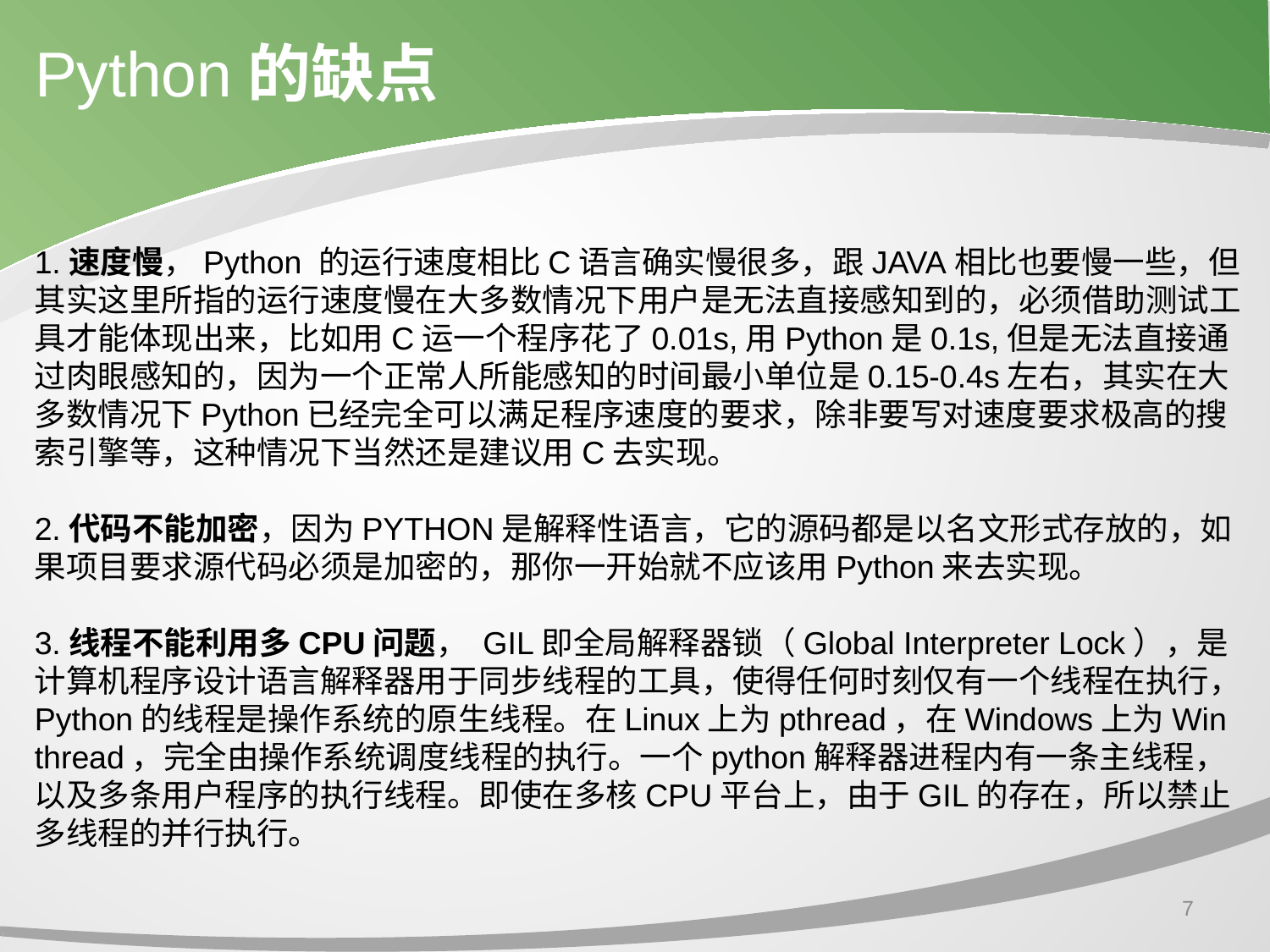

# Python的缺点
1.速度慢，Python 的运行速度相比C语言确实慢很多，跟JAVA相比也要慢一些，但其实这里所指的运行速度慢在大多数情况下用户是无法直接感知到的，必须借助测试工具才能体现出来，比如用C运一个程序花了0.01s,用Python是0.1s,但是无法直接通过肉眼感知的，因为一个正常人所能感知的时间最小单位是0.15-0.4s左右，其实在大多数情况下Python已经完全可以满足程序速度的要求，除非要写对速度要求极高的搜索引擎等，这种情况下当然还是建议用C去实现。

2.代码不能加密，因为PYTHON是解释性语言，它的源码都是以名文形式存放的，如果项目要求源代码必须是加密的，那你一开始就不应该用Python来去实现。

3.线程不能利用多CPU问题， GIL即全局解释器锁（Global Interpreter Lock），是计算机程序设计语言解释器用于同步线程的工具，使得任何时刻仅有一个线程在执行，Python的线程是操作系统的原生线程。在Linux上为pthread，在Windows上为Win thread，完全由操作系统调度线程的执行。一个python解释器进程内有一条主线程，以及多条用户程序的执行线程。即使在多核CPU平台上，由于GIL的存在，所以禁止多线程的并行执行。
7